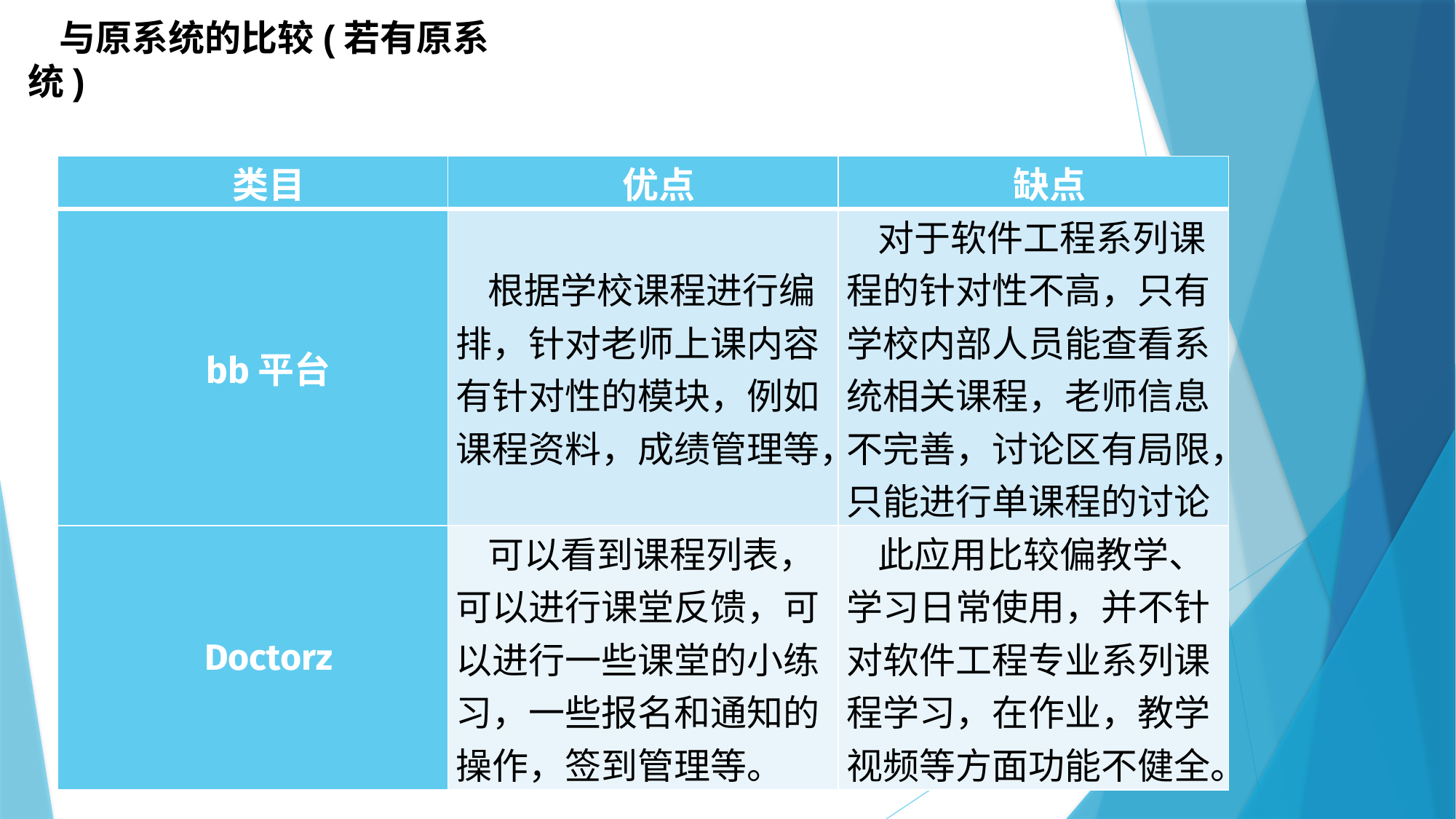

与原系统的比较(若有原系统)

| 类目 | 优点 | 缺点 |
| --- | --- | --- |
| bb平台 | 根据学校课程进行编排，针对老师上课内容有针对性的模块，例如课程资料，成绩管理等， | 对于软件工程系列课程的针对性不高，只有学校内部人员能查看系统相关课程，老师信息不完善，讨论区有局限，只能进行单课程的讨论 |
| Doctorz | 可以看到课程列表，可以进行课堂反馈，可以进行一些课堂的小练习，一些报名和通知的操作，签到管理等。 | 此应用比较偏教学、学习日常使用，并不针对软件工程专业系列课程学习，在作业，教学视频等方面功能不健全。 |